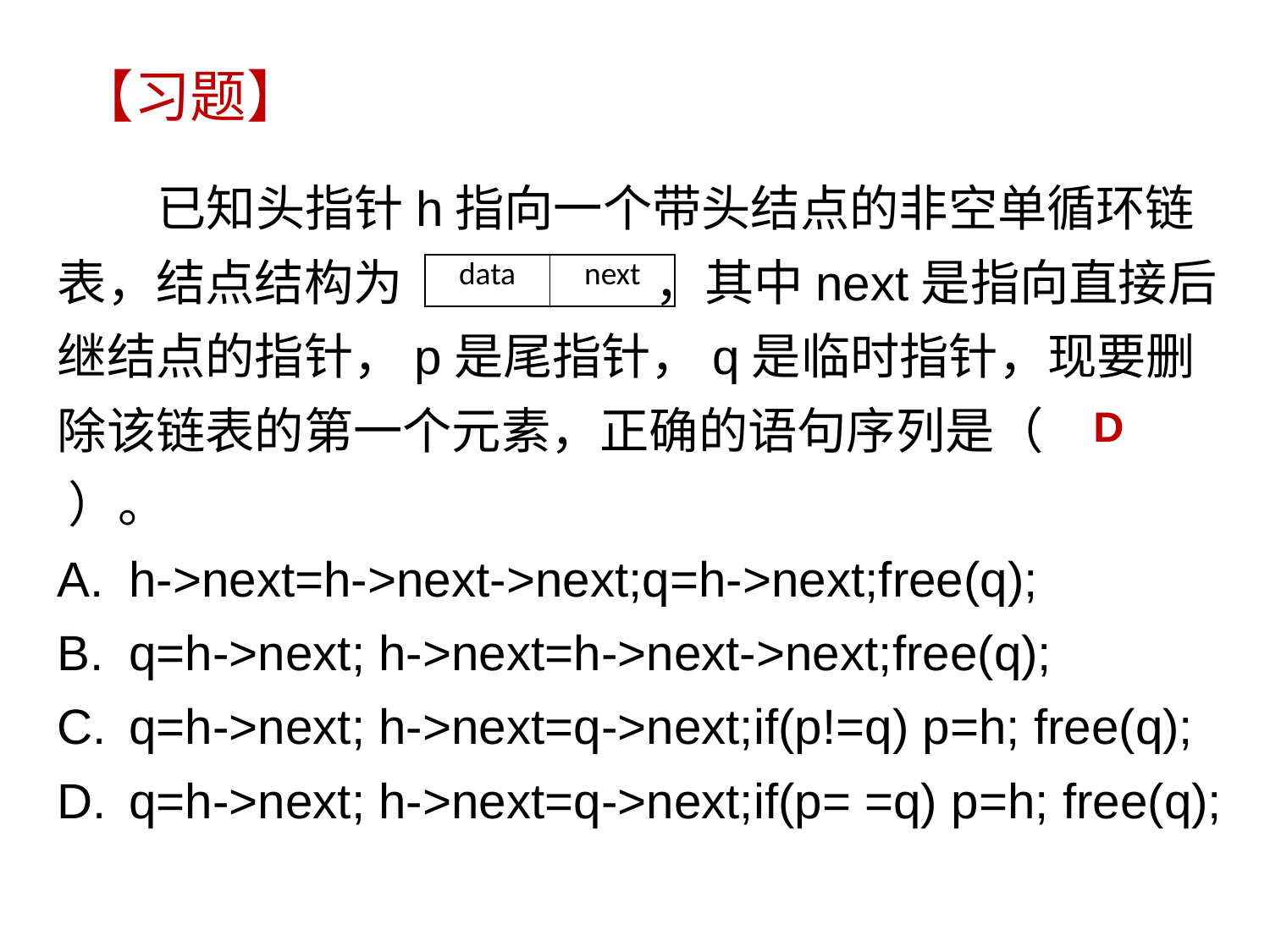

【习题】
        已知头指针h指向一个带头结点的非空单循环链表，结点结构为                       ，其中next是指向直接后继结点的指针，p是尾指针，q是临时指针，现要删除该链表的第一个元素，正确的语句序列是（         ）。
h->next=h->next->next;q=h->next;free(q);
q=h->next; h->next=h->next->next;free(q);
q=h->next; h->next=q->next;if(p!=q) p=h; free(q);
q=h->next; h->next=q->next;if(p= =q) p=h; free(q);
| data | next |
| --- | --- |
D